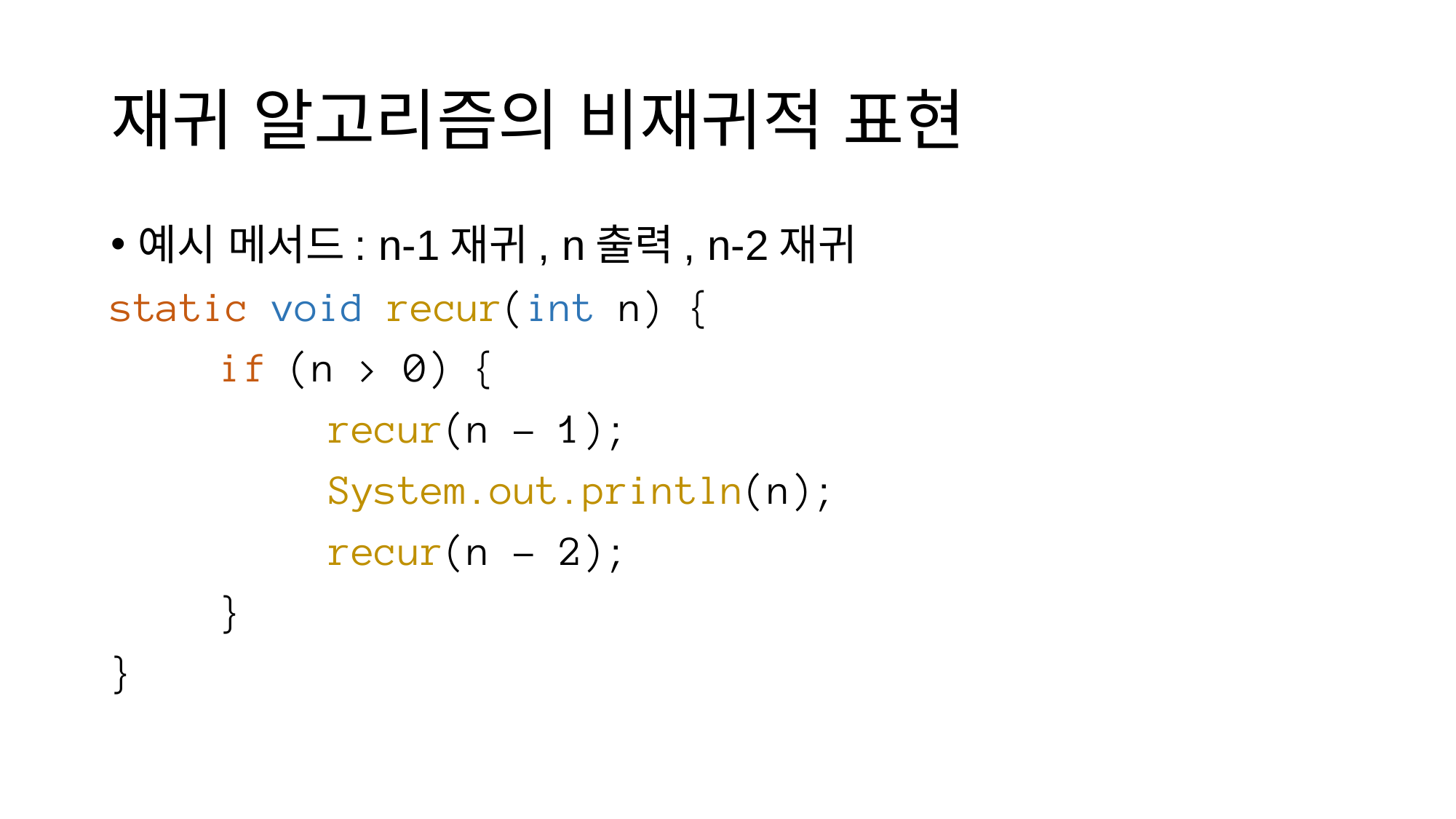

# 재귀 알고리즘의 비재귀적 표현
예시 메서드: n-1재귀, n출력, n-2재귀
static void recur(int n) {
	if (n > 0) {
		recur(n - 1);
		System.out.println(n);
		recur(n - 2);
	}
}